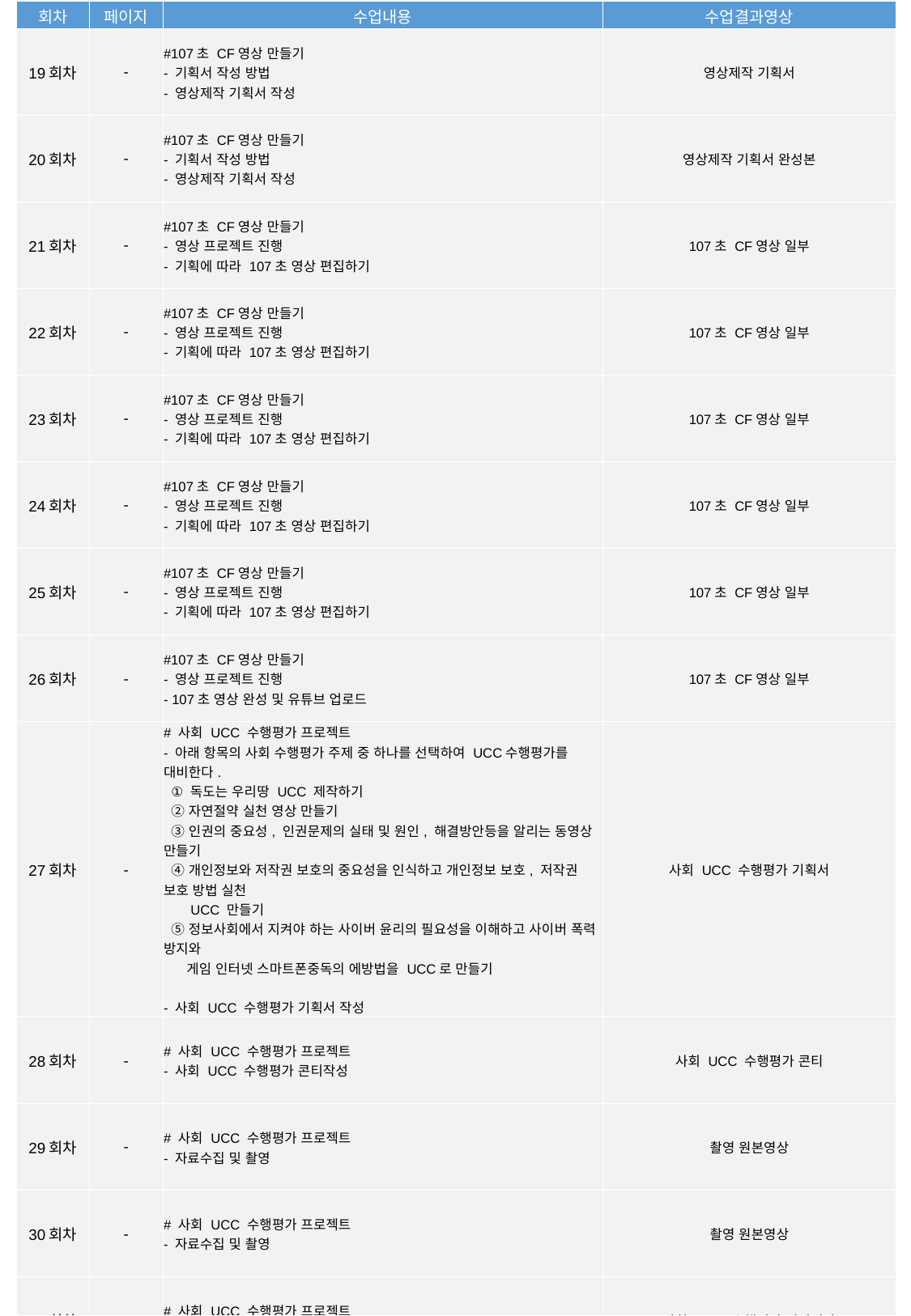

| 회차 | 페이지 | 수업내용 | 수업결과영상 |
| --- | --- | --- | --- |
| 19회차 | - | #107초 CF영상 만들기 - 기획서 작성 방법 - 영상제작 기획서 작성 | 영상제작 기획서 |
| --- | --- | --- | --- |
| 20회차 | - | #107초 CF영상 만들기 - 기획서 작성 방법 - 영상제작 기획서 작성 | 영상제작 기획서 완성본 |
| 21회차 | - | #107초 CF영상 만들기 - 영상 프로젝트 진행 - 기획에 따라 107초 영상 편집하기 | 107초 CF영상 일부 |
| 22회차 | - | #107초 CF영상 만들기 - 영상 프로젝트 진행 - 기획에 따라 107초 영상 편집하기 | 107초 CF영상 일부 |
| 23회차 | - | #107초 CF영상 만들기 - 영상 프로젝트 진행 - 기획에 따라 107초 영상 편집하기 | 107초 CF영상 일부 |
| 24회차 | - | #107초 CF영상 만들기 - 영상 프로젝트 진행 - 기획에 따라 107초 영상 편집하기 | 107초 CF영상 일부 |
| 25회차 | - | #107초 CF영상 만들기 - 영상 프로젝트 진행 - 기획에 따라 107초 영상 편집하기 | 107초 CF영상 일부 |
| 26회차 | - | #107초 CF영상 만들기 - 영상 프로젝트 진행 - 107초 영상 완성 및 유튜브 업로드 | 107초 CF영상 일부 |
| 27회차 | - | # 사회 UCC 수행평가 프로젝트 - 아래 항목의 사회 수행평가 주제 중 하나를 선택하여 UCC수행평가를 대비한다. ① 독도는 우리땅 UCC 제작하기 ② 자연절약 실천 영상 만들기 ③ 인권의 중요성, 인권문제의 실태 및 원인, 해결방안등을 알리는 동영상 만들기 ④ 개인정보와 저작권 보호의 중요성을 인식하고 개인정보 보호, 저작권 보호 방법 실천 UCC 만들기 ⑤ 정보사회에서 지켜야 하는 사이버 윤리의 필요성을 이해하고 사이버 폭력 방지와 게임 인터넷 스마트폰중독의 에방법을 UCC로 만들기 - 사회 UCC 수행평가 기획서 작성 | 사회 UCC 수행평가 기획서 |
| 28회차 | - | # 사회 UCC 수행평가 프로젝트 - 사회 UCC 수행평가 콘티작성 | 사회 UCC 수행평가 콘티 |
| 29회차 | - | # 사회 UCC 수행평가 프로젝트 - 자료수집 및 촬영 | 촬영 원본영상 |
| 30회차 | - | # 사회 UCC 수행평가 프로젝트 - 자료수집 및 촬영 | 촬영 원본영상 |
| 31회차 | - | # 사회 UCC 수행평가 프로젝트 - 촬영한 원본 영상을 기획서와 콘티에 따라 편집 | 사회 UCC 수행평가 편집영상 |